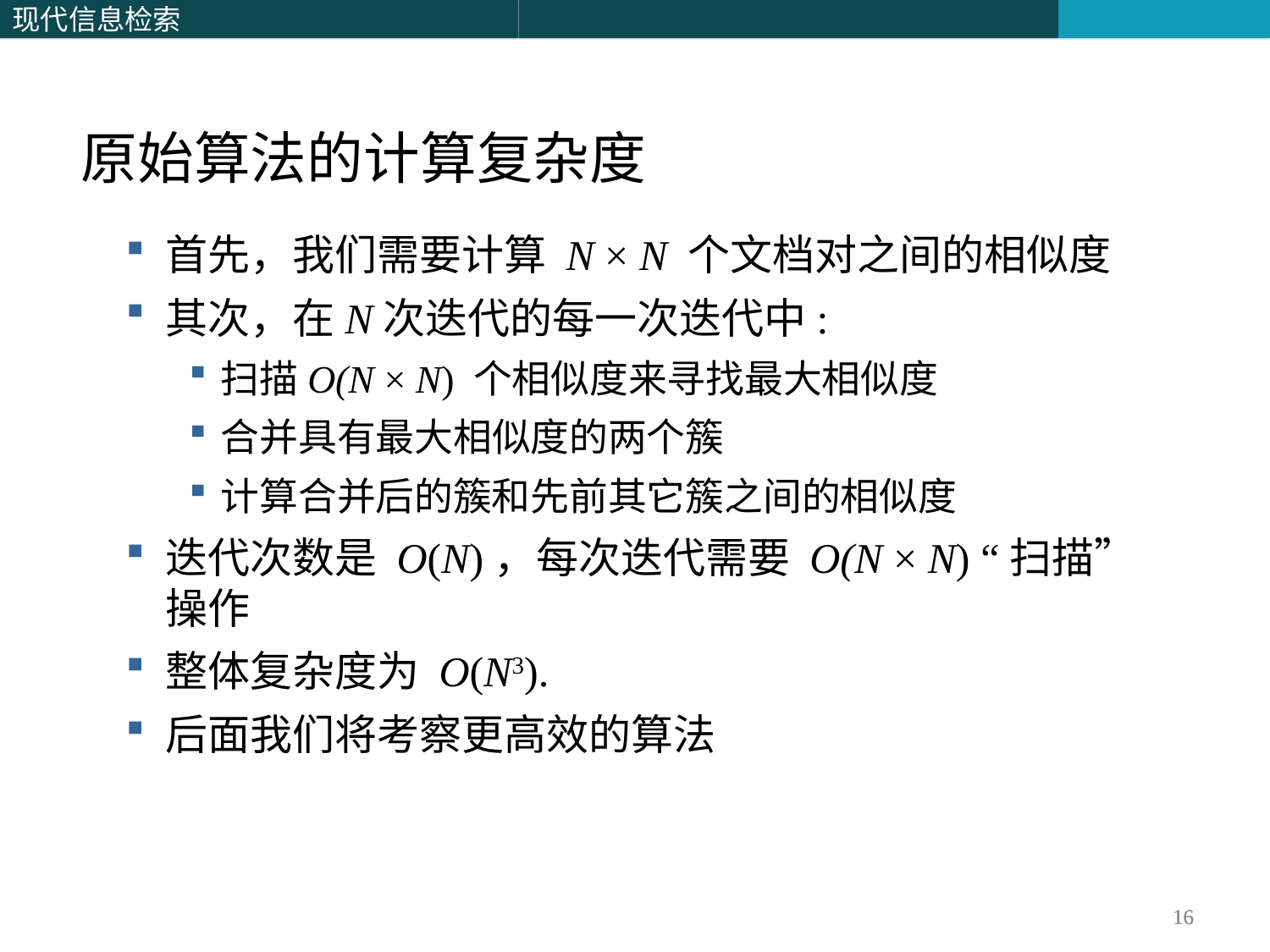

原始算法的计算复杂度

首先，我们需要计算 N × N 个文档对之间的相似度
其次，在N次迭代的每一次迭代中:
扫描O(N × N) 个相似度来寻找最大相似度
合并具有最大相似度的两个簇
计算合并后的簇和先前其它簇之间的相似度
迭代次数是 O(N)，每次迭代需要 O(N × N) “扫描” 操作
整体复杂度为 O(N3).
后面我们将考察更高效的算法
16
16